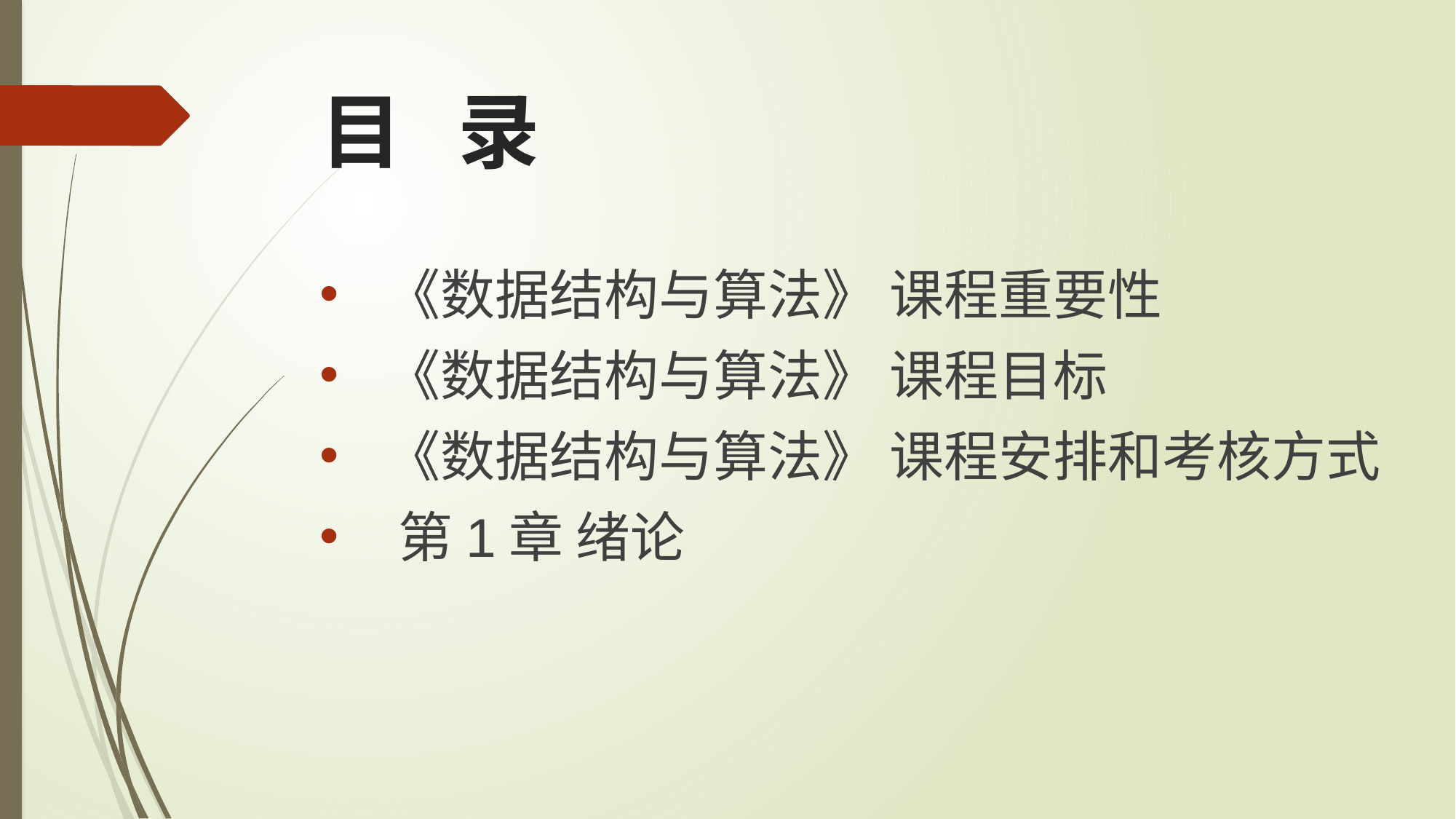

# 目   录
 《数据结构与算法》 课程重要性
 《数据结构与算法》 课程目标
 《数据结构与算法》 课程安排和考核方式
  第1章 绪论